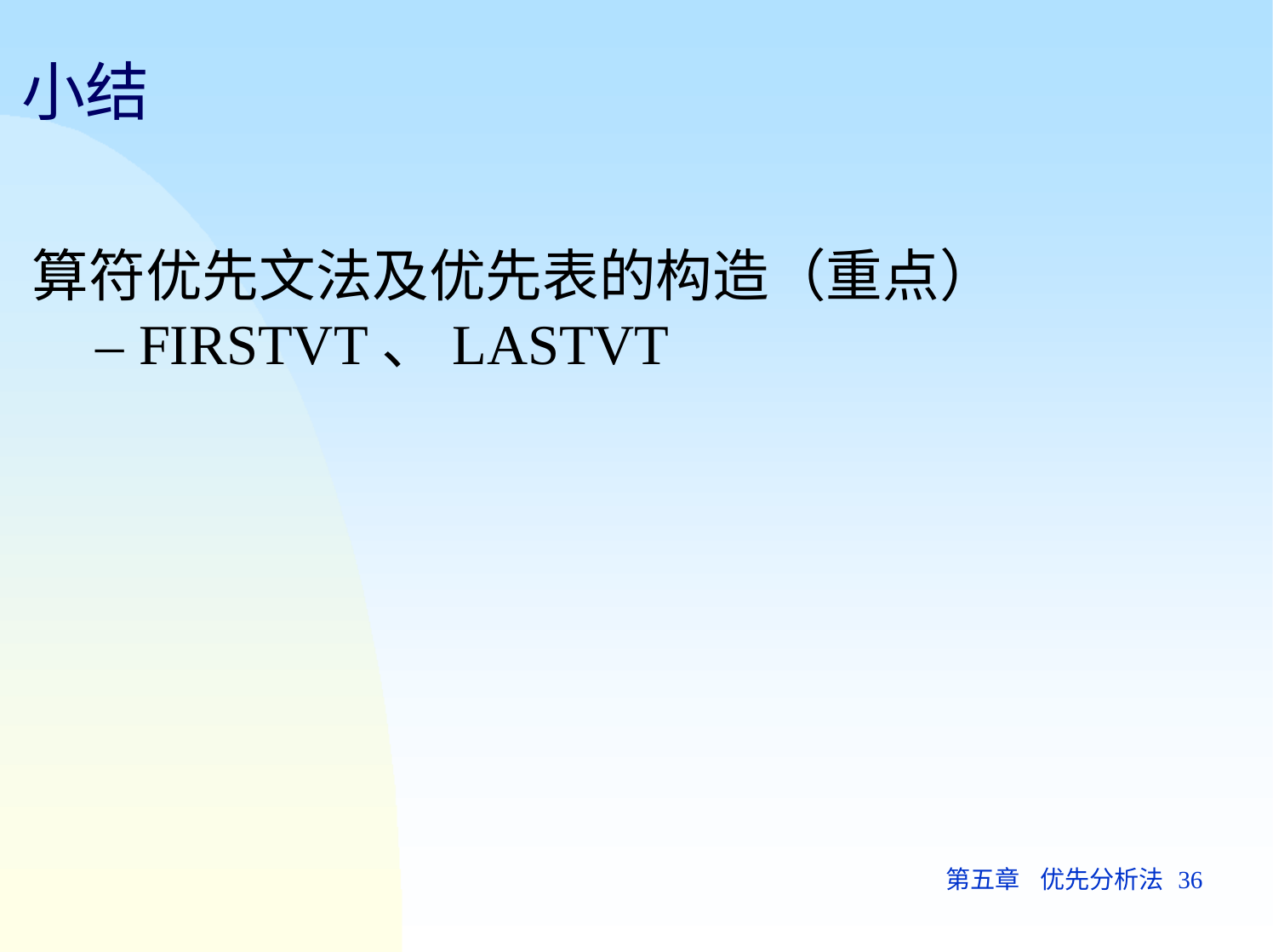

小结

算符优先文法及优先表的构造（重点）
– FIRSTVT、LASTVT

第五章	优先分析法 36